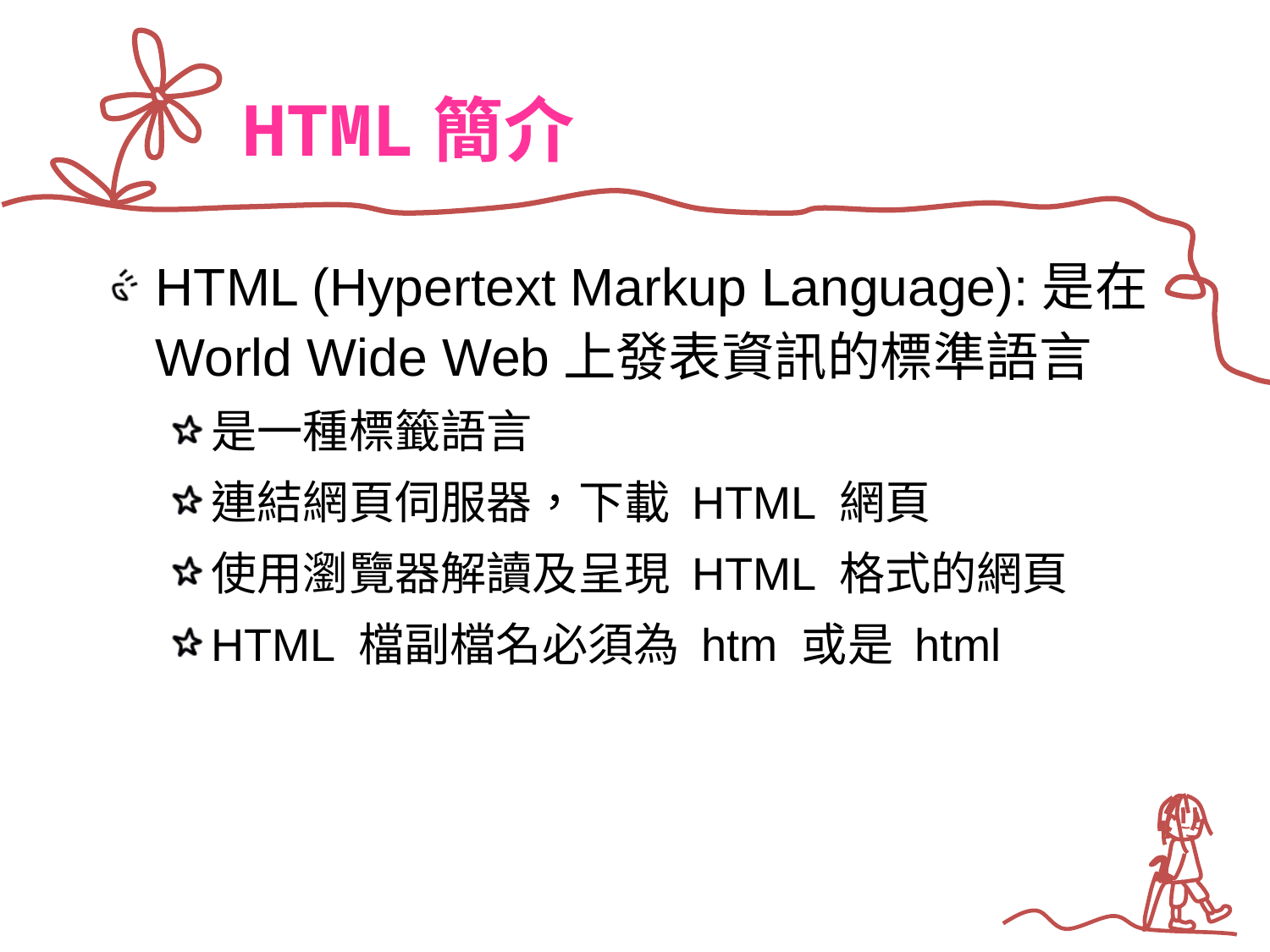

# HTML簡介
HTML (Hypertext Markup Language):是在World Wide Web上發表資訊的標準語言
是一種標籤語言
連結網頁伺服器，下載 HTML 網頁
使用瀏覽器解讀及呈現 HTML 格式的網頁
HTML 檔副檔名必須為 htm 或是 html